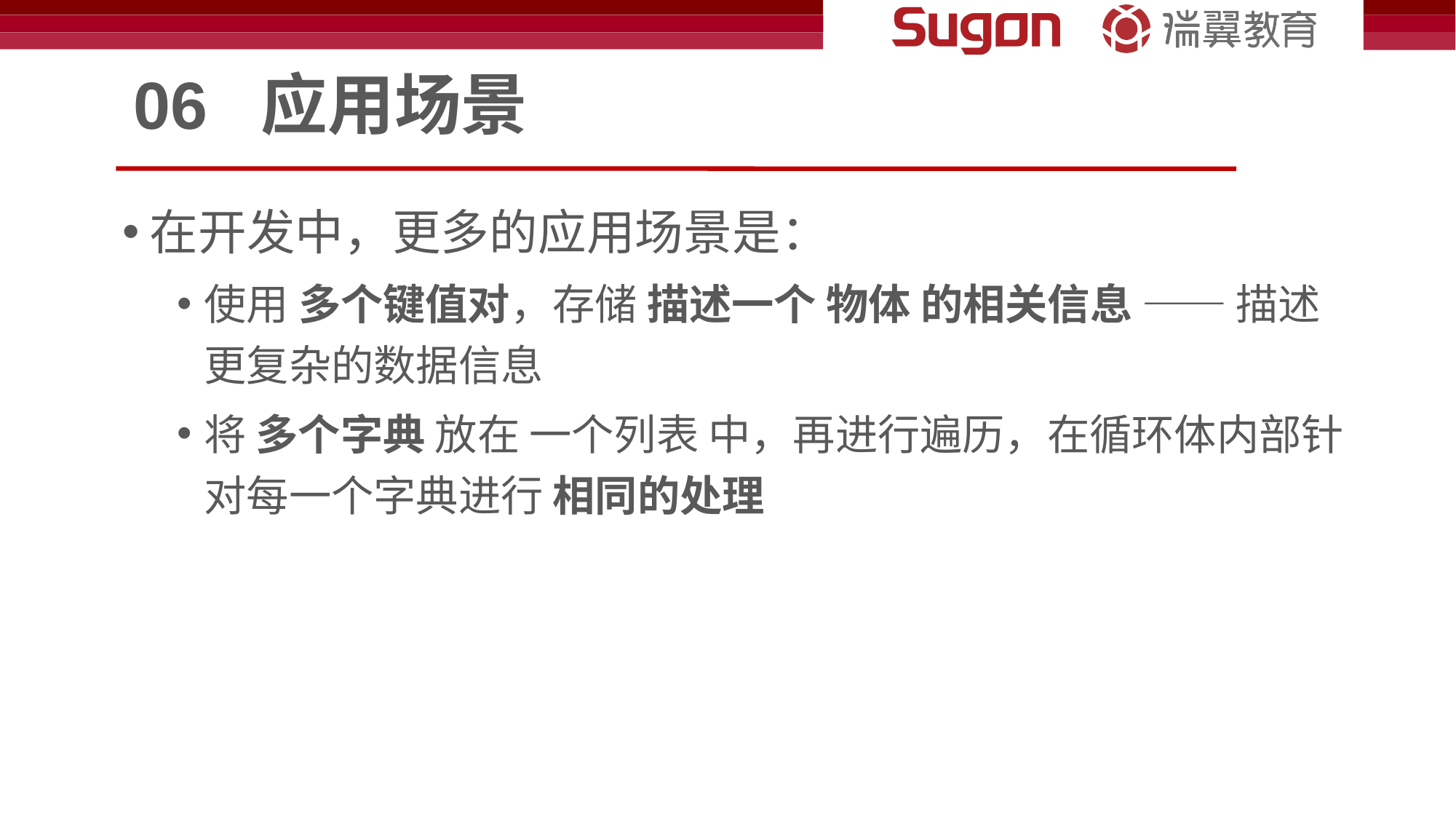

# 06  应用场景
在开发中，更多的应用场景是：
使用 多个键值对，存储 描述一个 物体 的相关信息 —— 描述更复杂的数据信息
将 多个字典 放在 一个列表 中，再进行遍历，在循环体内部针对每一个字典进行 相同的处理